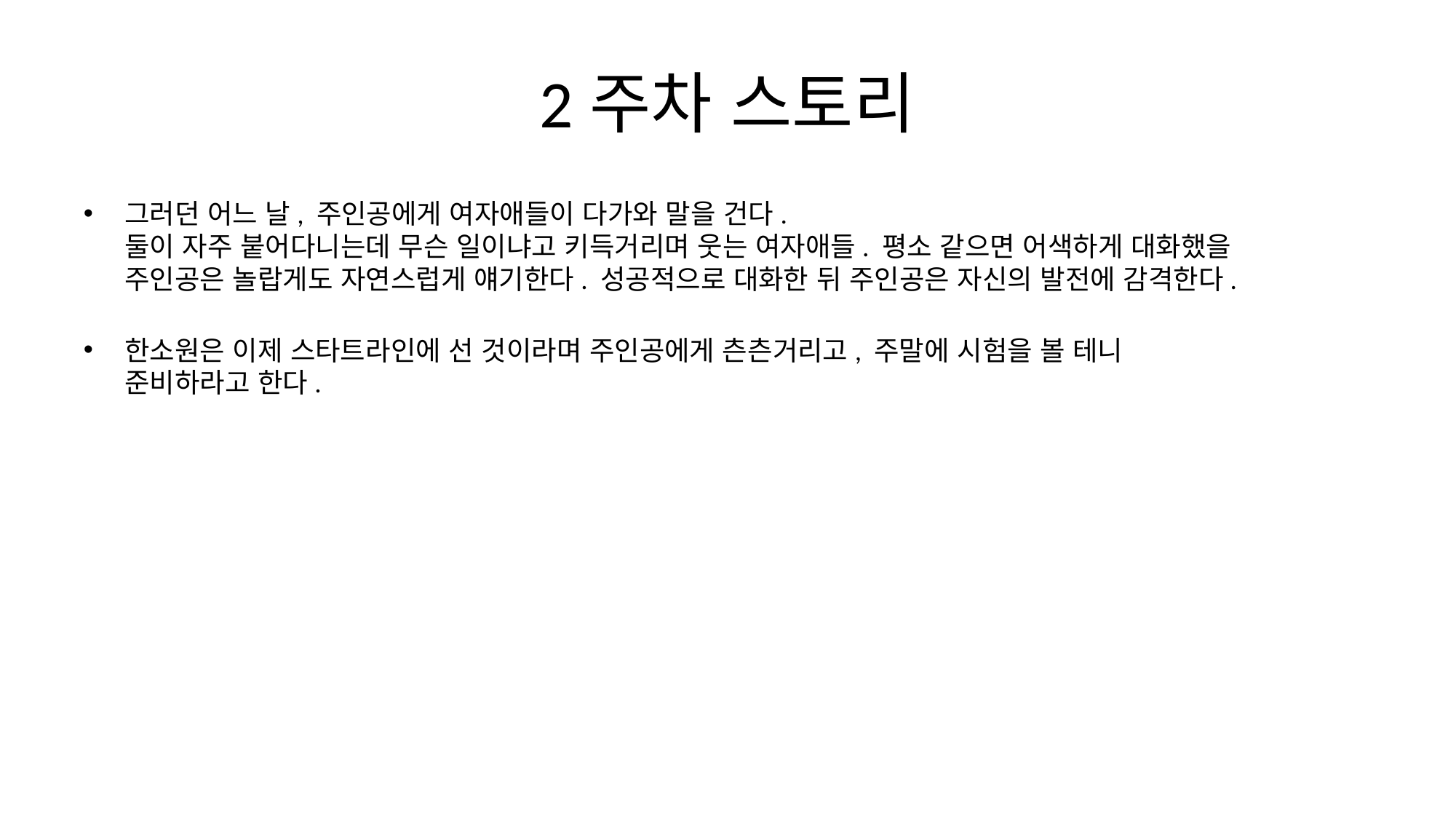

# 2주차 스토리
그러던 어느 날, 주인공에게 여자애들이 다가와 말을 건다.
둘이 자주 붙어다니는데 무슨 일이냐고 키득거리며 웃는 여자애들. 평소 같으면 어색하게 대화했을
주인공은 놀랍게도 자연스럽게 얘기한다. 성공적으로 대화한 뒤 주인공은 자신의 발전에 감격한다.
한소원은 이제 스타트라인에 선 것이라며 주인공에게 츤츤거리고, 주말에 시험을 볼 테니
준비하라고 한다.